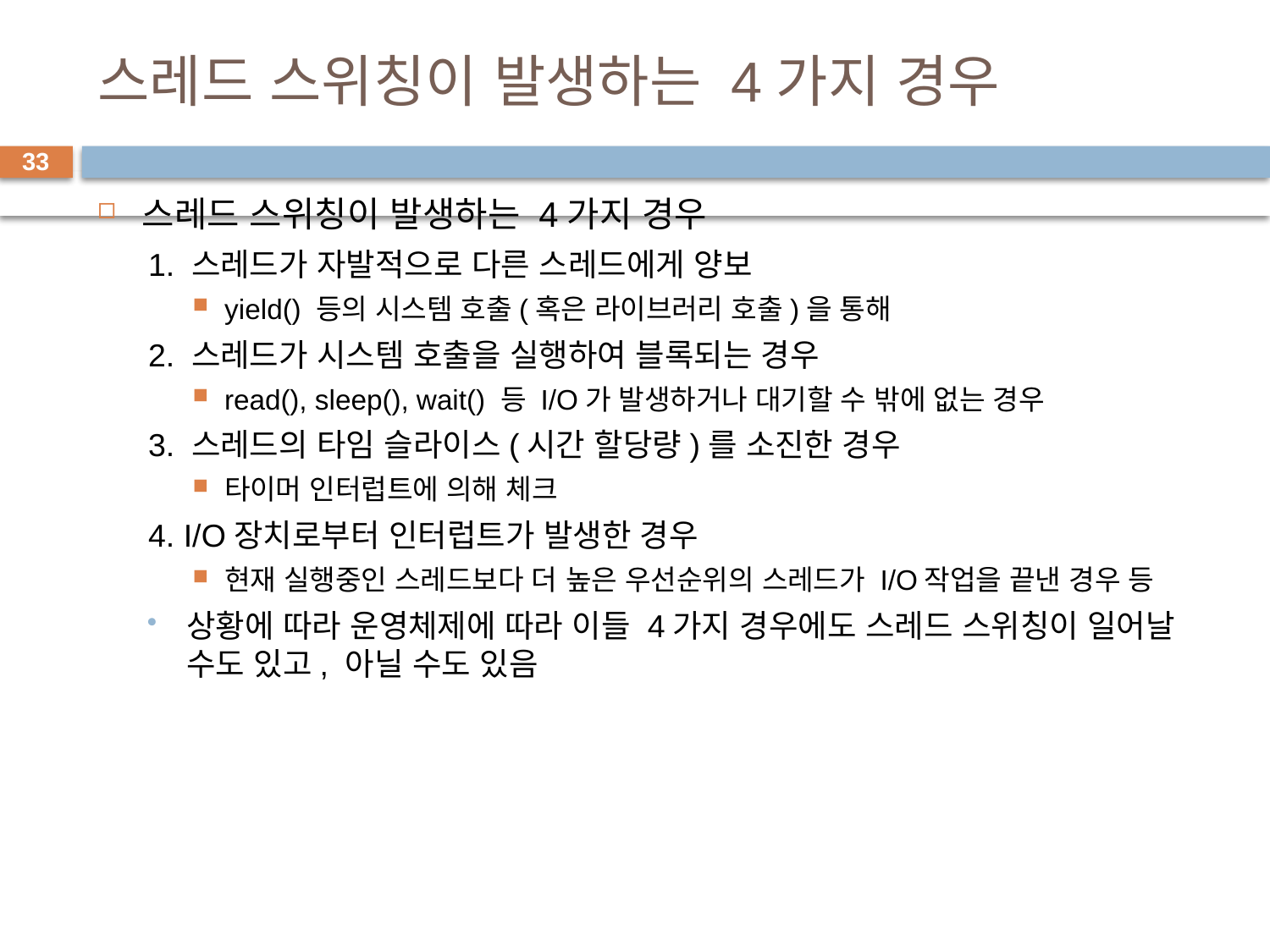

# 스레드 스위칭이 발생하는 4가지 경우
33
스레드 스위칭이 발생하는 4가지 경우
1. 스레드가 자발적으로 다른 스레드에게 양보
yield() 등의 시스템 호출(혹은 라이브러리 호출)을 통해
2. 스레드가 시스템 호출을 실행하여 블록되는 경우
read(), sleep(), wait() 등 I/O가 발생하거나 대기할 수 밖에 없는 경우
3. 스레드의 타임 슬라이스(시간 할당량)를 소진한 경우
타이머 인터럽트에 의해 체크
4. I/O장치로부터 인터럽트가 발생한 경우
현재 실행중인 스레드보다 더 높은 우선순위의 스레드가 I/O작업을 끝낸 경우 등
상황에 따라 운영체제에 따라 이들 4가지 경우에도 스레드 스위칭이 일어날 수도 있고, 아닐 수도 있음